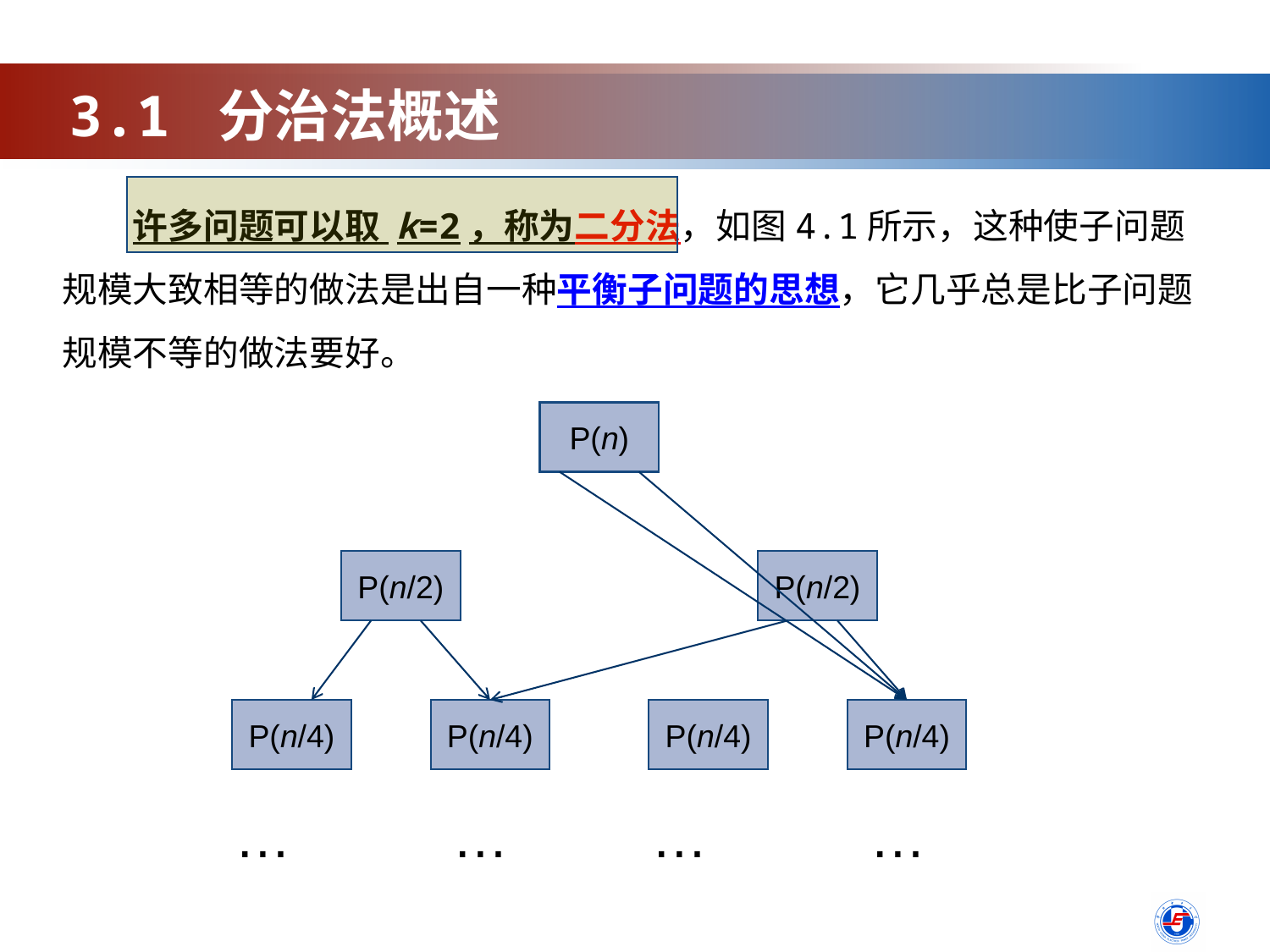

3.1 分治法概述
　　许多问题可以取 k=2，称为二分法，如图4.1所示，这种使子问题规模大致相等的做法是出自一种平衡子问题的思想，它几乎总是比子问题规模不等的做法要好。

P(n)
P(n/2)
P(n/2)
P(n/4)
P(n/4)
P(n/4)
P(n/4)
…
…
…
…